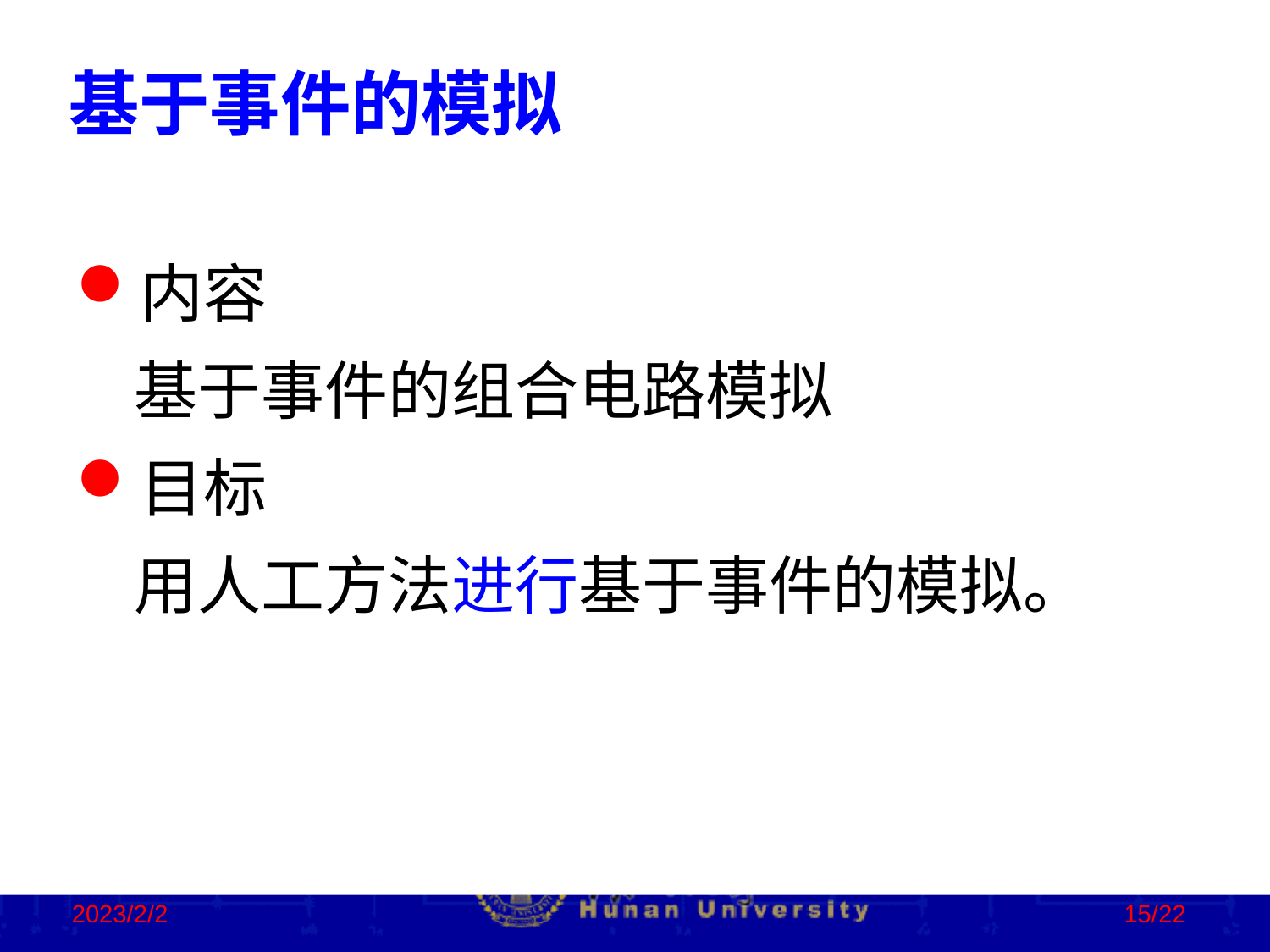

基于事件的模拟
内容
   基于事件的组合电路模拟
目标
   用人工方法进行基于事件的模拟。
2023/2/2
15/22